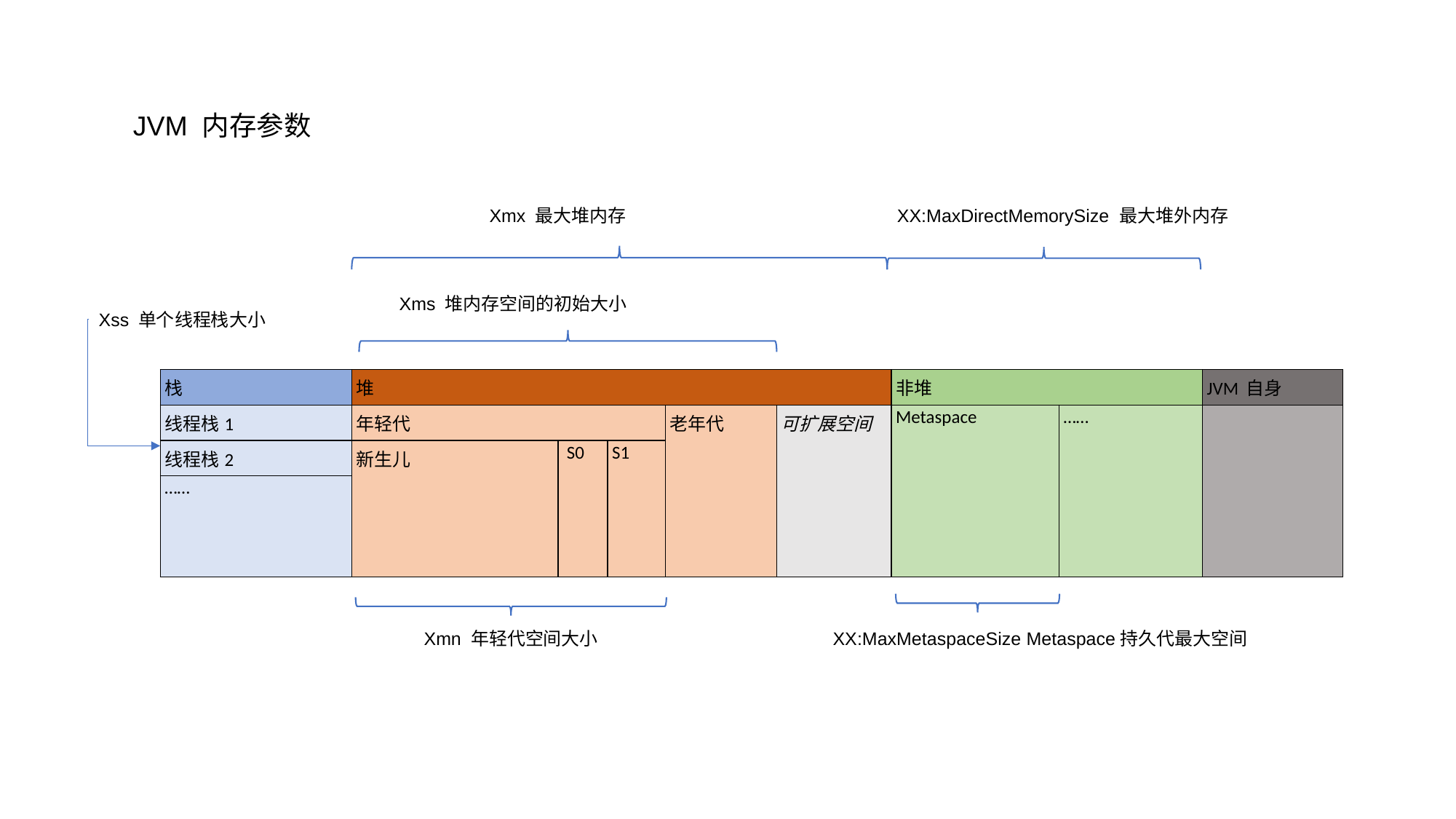

JVM 内存参数

Xmx 最大堆内存
XX:MaxDirectMemorySize 最大堆外内存
Xms 堆内存空间的初始大小
Xss 单个线程栈大小
| 栈 | 堆 |  |  |  |  | 非堆 |  | JVM 自身 |
| --- | --- | --- | --- | --- | --- | --- | --- | --- |
| 线程栈1 | 年轻代 |  |  | 老年代 | 可扩展空间 | Metaspace | …… |  |
| 线程栈2 | 新生儿 | S0 | S1 |  |  |  |  |  |
| …… |  |  |  |  |  |  |  |  |

Xmn 年轻代空间大小
XX:MaxMetaspaceSize Metaspace持久代最大空间